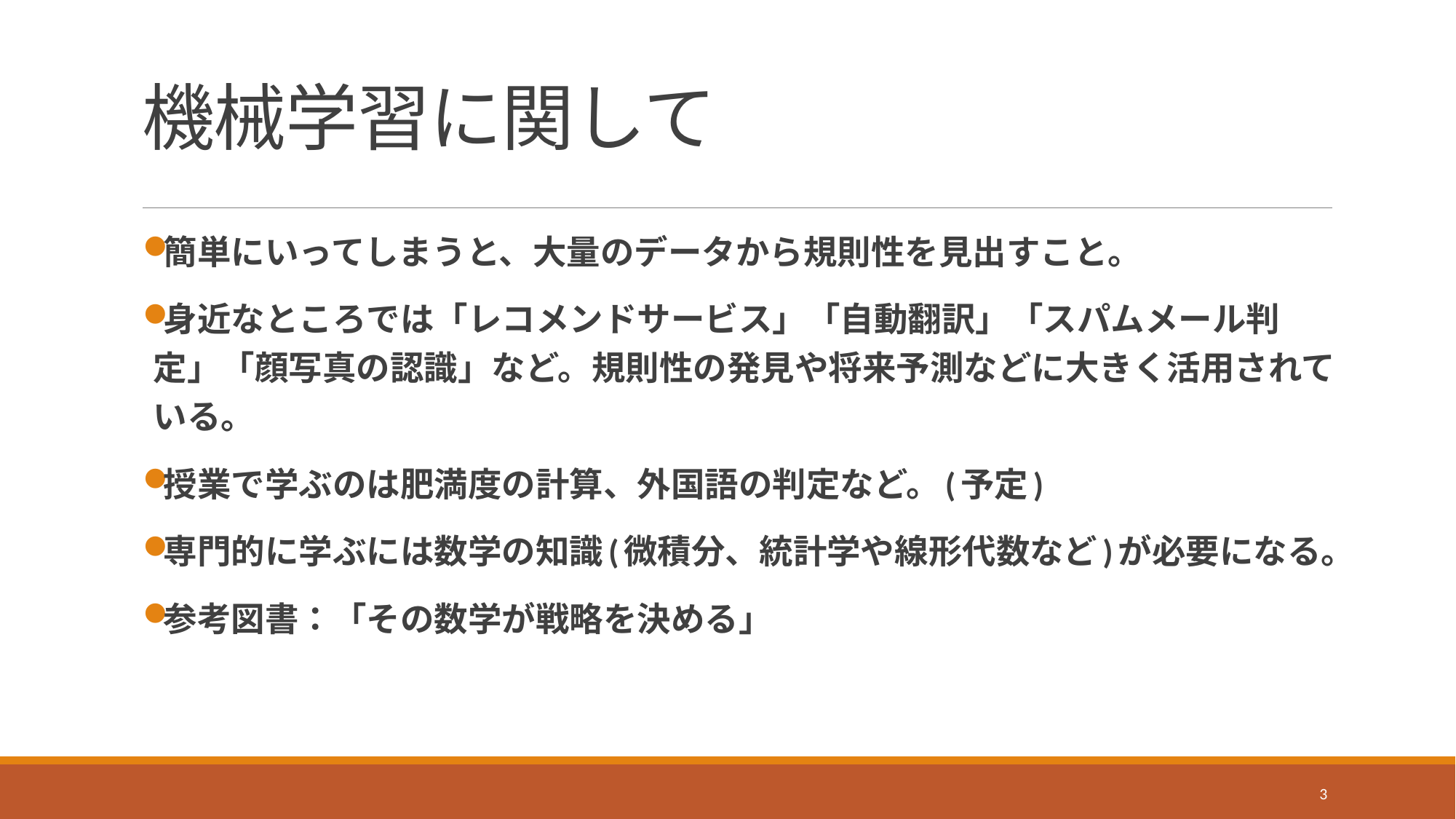

# 機械学習に関して
簡単にいってしまうと、大量のデータから規則性を見出すこと。
身近なところでは「レコメンドサービス」「自動翻訳」「スパムメール判定」「顔写真の認識」など。規則性の発見や将来予測などに大きく活用されている。
授業で学ぶのは肥満度の計算、外国語の判定など。(予定)
専門的に学ぶには数学の知識(微積分、統計学や線形代数など)が必要になる。
参考図書：「その数学が戦略を決める」
3